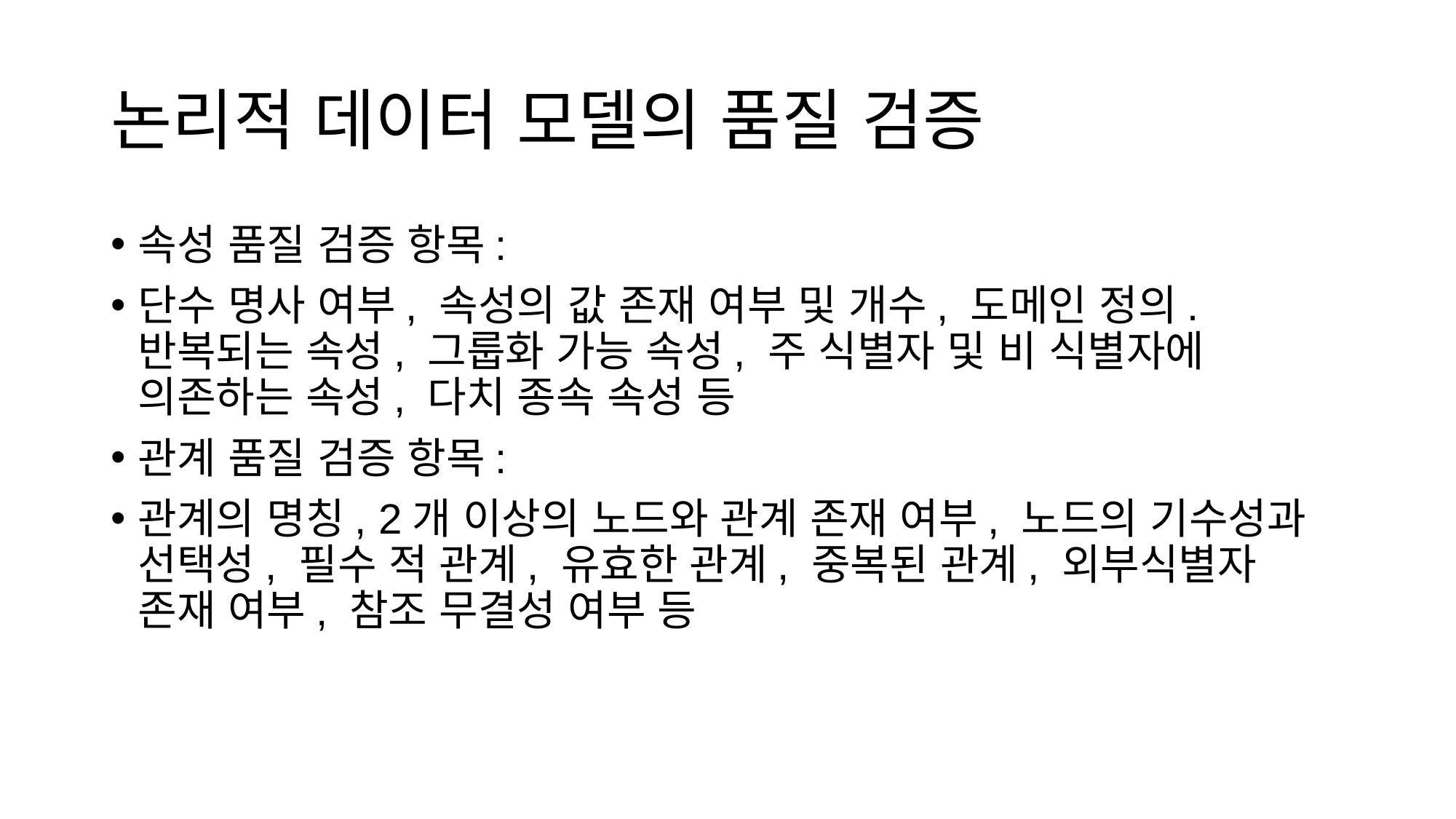

# 논리적 데이터 모델의 품질 검증
속성 품질 검증 항목:
단수 명사 여부, 속성의 값 존재 여부 및 개수, 도메인 정의. 반복되는 속성, 그룹화 가능 속성, 주 식별자 및 비 식별자에 의존하는 속성, 다치 종속 속성 등
관계 품질 검증 항목:
관계의 명칭, 2개 이상의 노드와 관계 존재 여부, 노드의 기수성과 선택성, 필수 적 관계, 유효한 관계, 중복된 관계, 외부식별자 존재 여부, 참조 무결성 여부 등